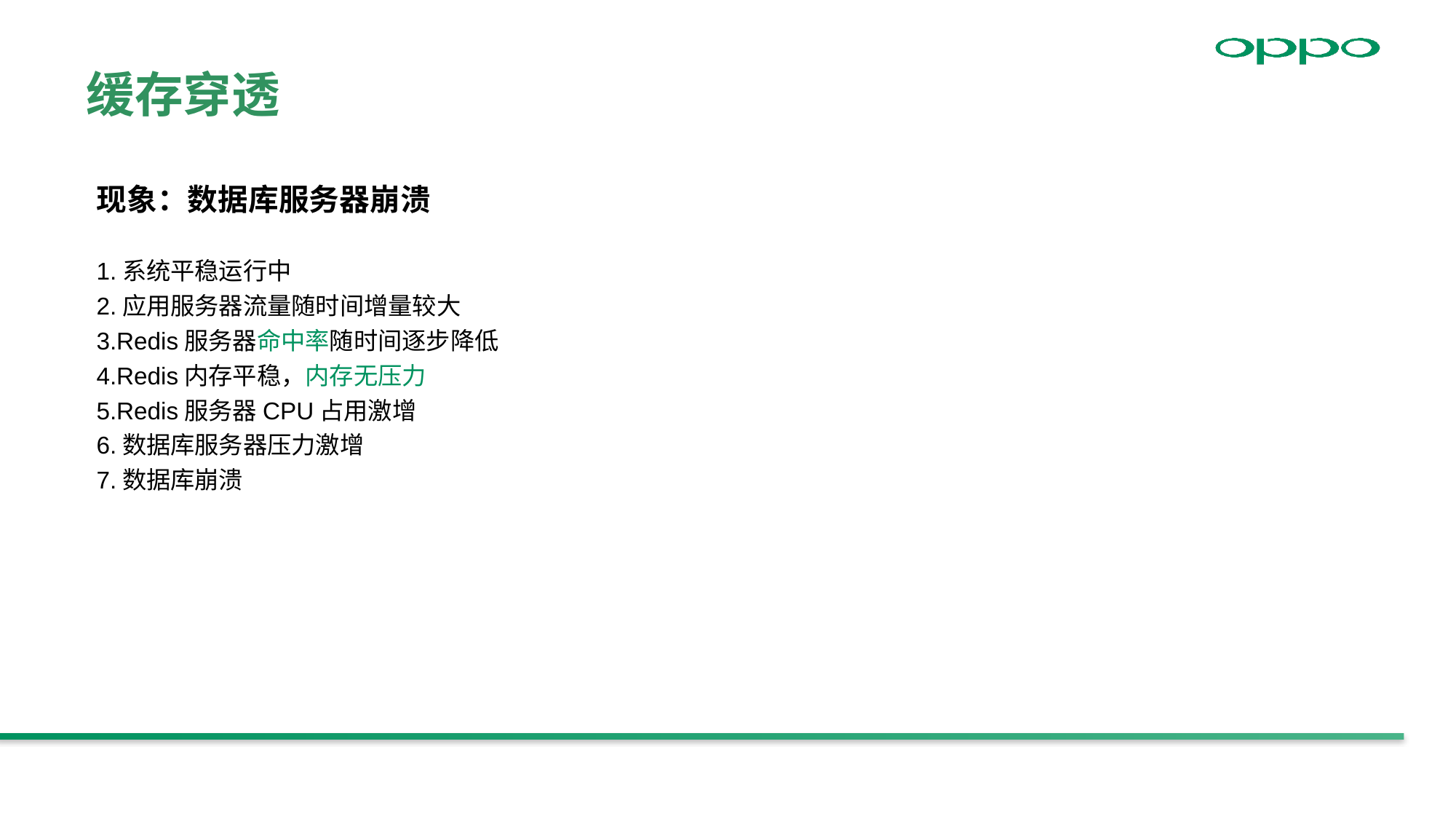

缓存穿透

现象：数据库服务器崩溃

1.系统平稳运行中
2.应用服务器流量随时间增量较大
3.Redis服务器命中率随时间逐步降低
4.Redis内存平稳，内存无压力
5.Redis服务器CPU占用激增
6.数据库服务器压力激增
7.数据库崩溃